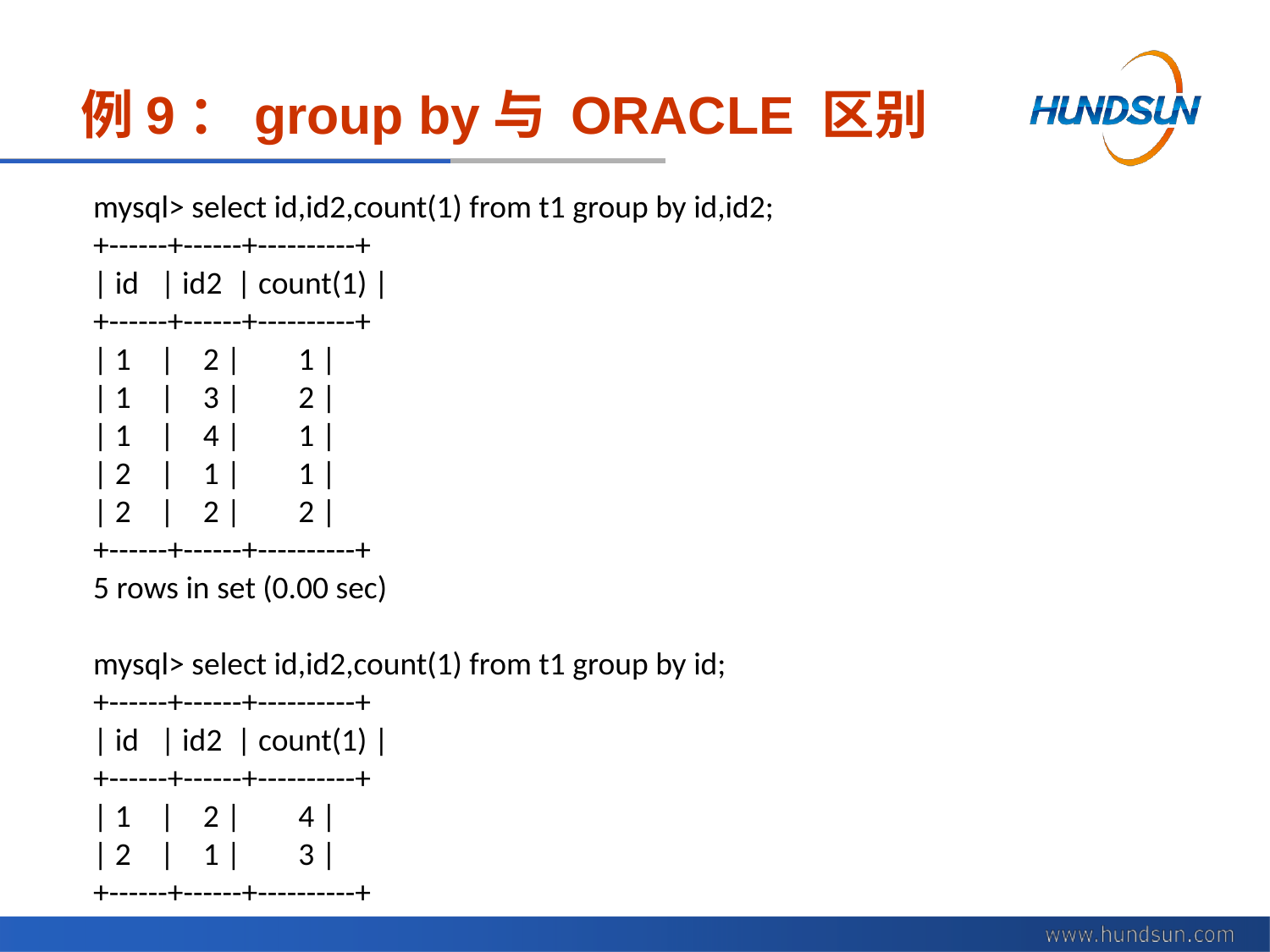

# 例9：group by与 ORACLE 区别
mysql> select id,id2,count(1) from t1 group by id,id2;
+------+------+----------+
| id   | id2  | count(1) |
+------+------+----------+
| 1    |    2 |        1 |
| 1    |    3 |        2 |
| 1    |    4 |        1 |
| 2    |    1 |        1 |
| 2    |    2 |        2 |
+------+------+----------+
5 rows in set (0.00 sec)

mysql> select id,id2,count(1) from t1 group by id;
+------+------+----------+
| id   | id2  | count(1) |
+------+------+----------+
| 1    |    2 |        4 |
| 2    |    1 |        3 |
+------+------+----------+